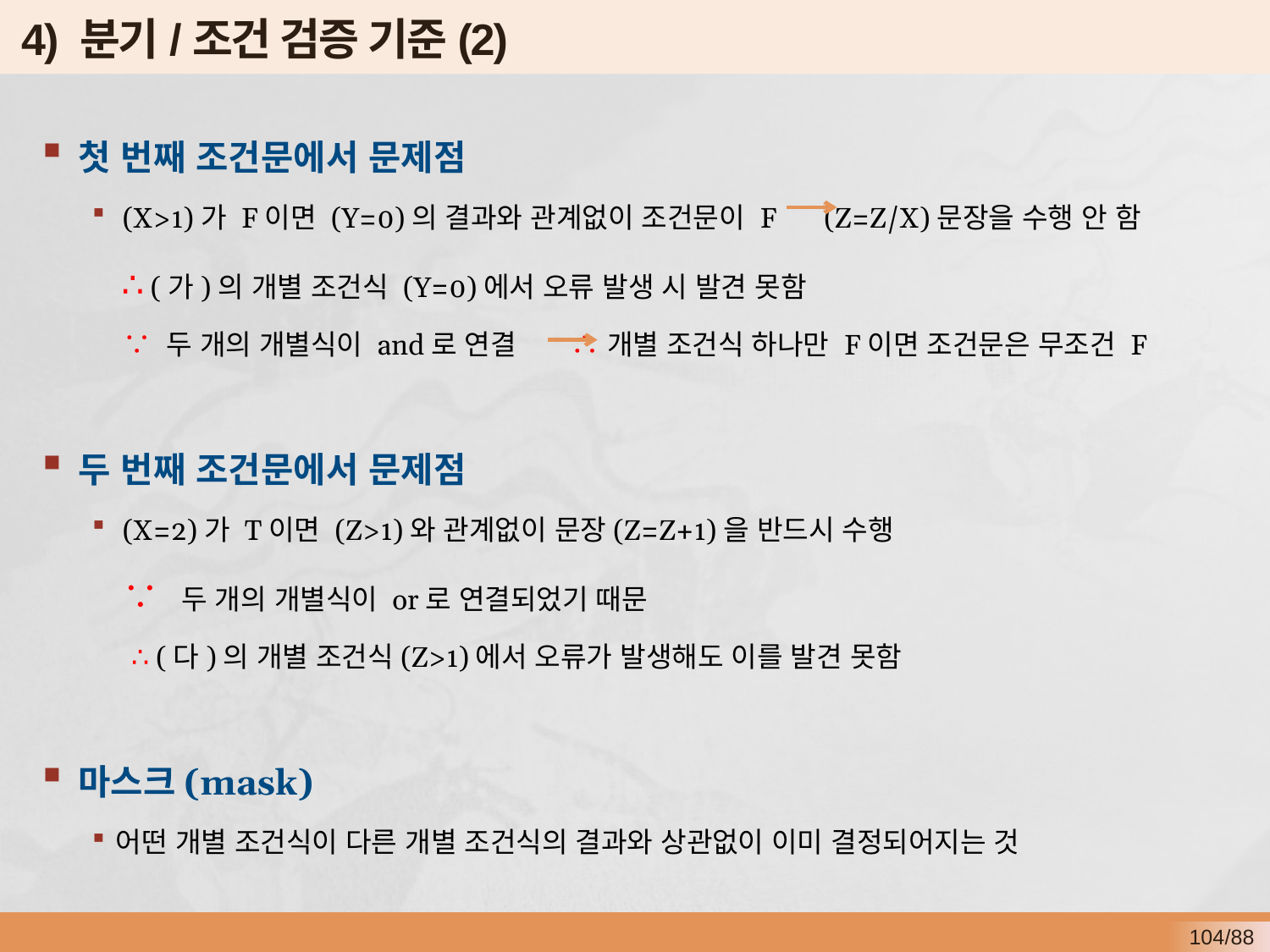

# 4) 분기/조건 검증 기준(2)
첫 번째 조건문에서 문제점
 (X>1)가 F이면 (Y=0)의 결과와 관계없이 조건문이 F       (Z=Z/X)문장을 수행 안 함
   ∴ (가)의 개별 조건식 (Y=0)에서 오류 발생 시 발견 못함
    ∵ 두 개의 개별식이 and로 연결       ∴ 개별 조건식 하나만 F이면 조건문은 무조건 F

두 번째 조건문에서 문제점
 (X=2)가 T이면 (Z>1)와 관계없이 문장(Z=Z+1)을 반드시 수행
    ∵  두 개의 개별식이 or로 연결되었기 때문
     ∴ (다)의 개별 조건식(Z>1)에서 오류가 발생해도 이를 발견 못함

마스크(mask)
어떤 개별 조건식이 다른 개별 조건식의 결과와 상관없이 이미 결정되어지는 것